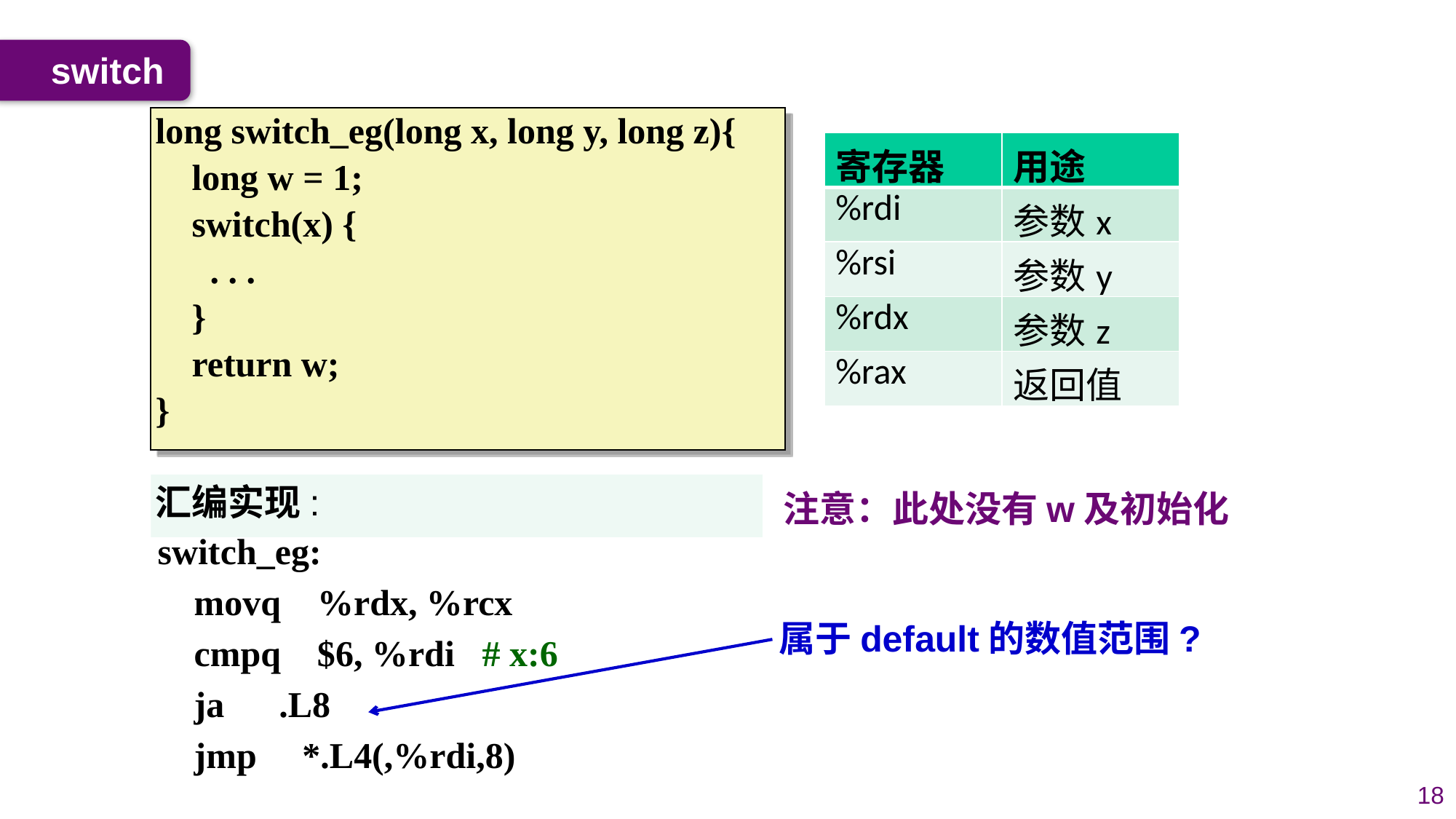

switch
long switch_eg(long x, long y, long z){
    long w = 1;
    switch(x) {
      . . .
    }
    return w;
}
| 寄存器 | 用途 |
| --- | --- |
| %rdi | 参数x |
| %rsi | 参数y |
| %rdx | 参数z |
| %rax | 返回值 |

汇编实现:
switch_eg:
    movq    %rdx, %rcx
    cmpq    $6, %rdi   # x:6
    ja      .L8
    jmp     *.L4(,%rdi,8)
注意：此处没有w及初始化
属于default的数值范围?
18